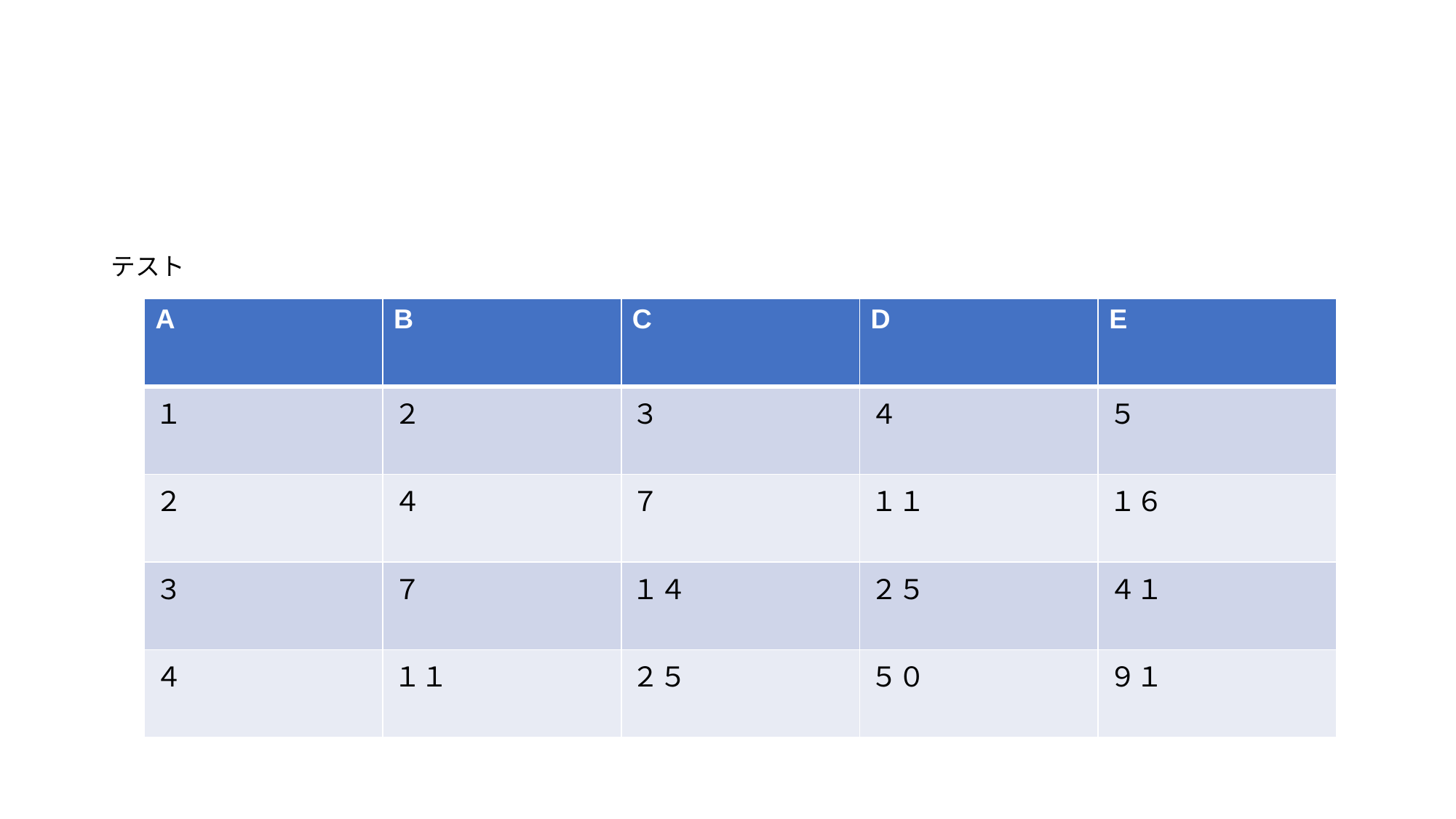

#
テスト

| A | B | C | D | E |
| --- | --- | --- | --- | --- |
| １ | ２ | ３ | ４ | ５ |
| ２ | ４ | ７ | １１ | １６ |
| ３ | ７ | １４ | ２５ | ４１ |
| ４ | １１ | ２５ | ５０ | ９１ |